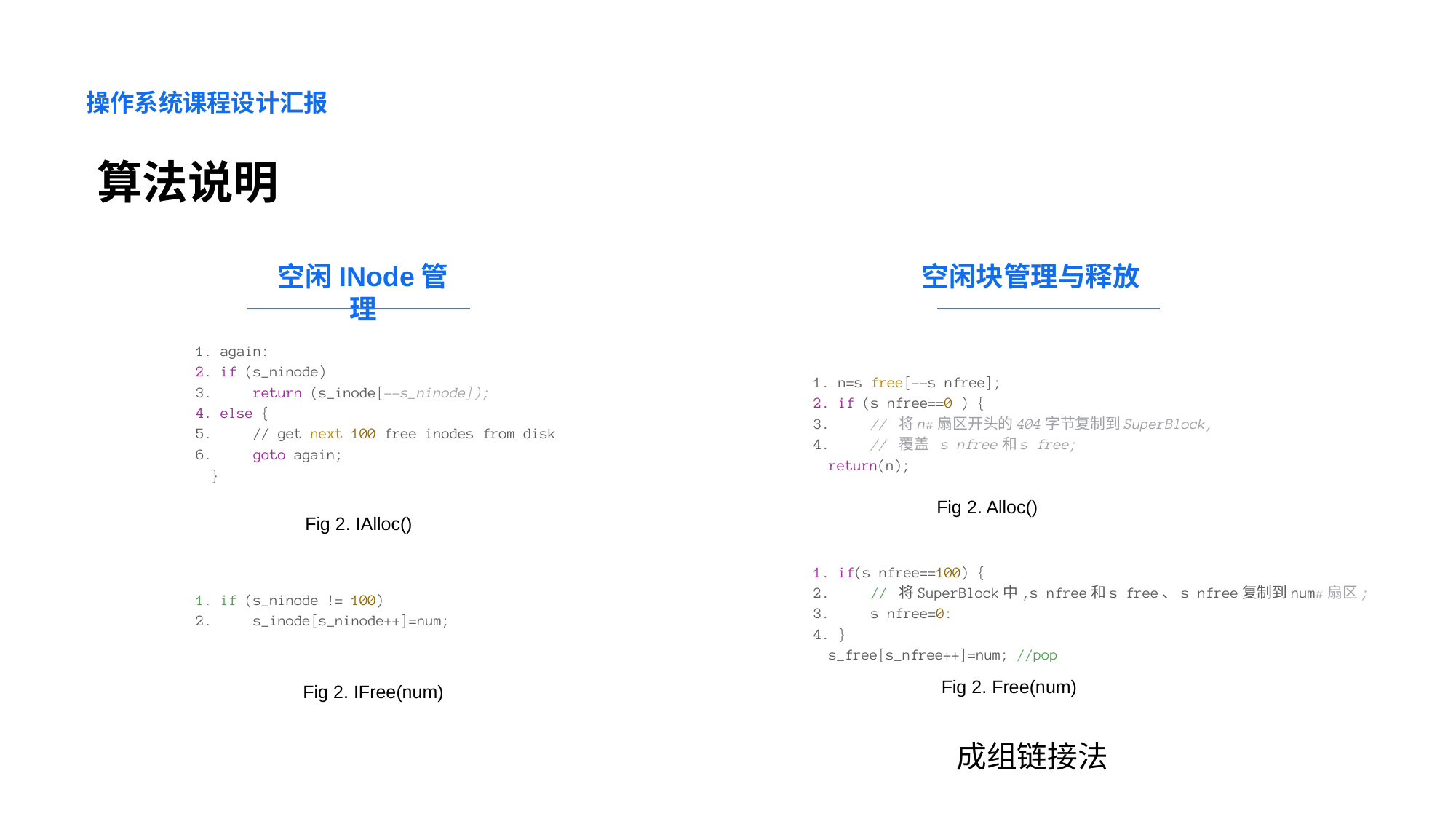

操作系统课程设计汇报
算法说明
空闲INode管理
空闲块管理与释放
1. again:
2. if (s_ninode)
3.     return (s_inode[--s_ninode]);
4. else {
5.     // get next 100 free inodes from disk
6.     goto again;
}
1. n=s free[--s nfree];
2. if (s nfree==0 ) {
3.     // 将n#扇区开头的404字节复制到SuperBlock,
4.     // 覆盖 s nfree和s free;
return(n);
Fig 2. Alloc()
Fig 2. IAlloc()
1. if(s nfree==100) {
2.     // 将SuperBlock中,s nfree和s free、s nfree复制到num#扇区;
3.     s nfree=0:
4. }
s_free[s_nfree++]=num; //pop
1. if (s_ninode != 100)
2.     s_inode[s_ninode++]=num;
Fig 2. Free(num)
Fig 2. IFree(num)
成组链接法